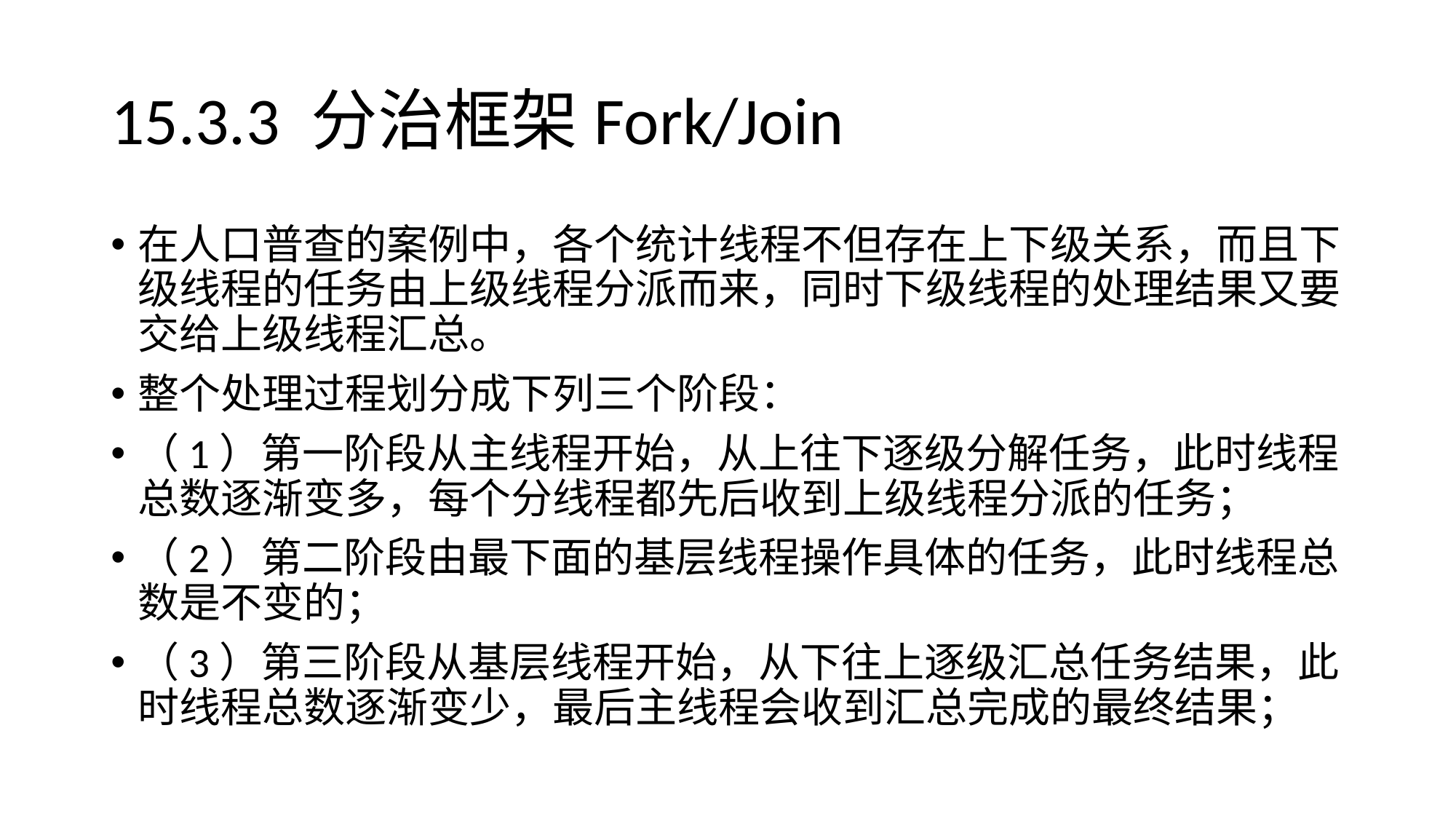

# 15.3.3 分治框架Fork/Join
在人口普查的案例中，各个统计线程不但存在上下级关系，而且下级线程的任务由上级线程分派而来，同时下级线程的处理结果又要交给上级线程汇总。
整个处理过程划分成下列三个阶段：
（1）第一阶段从主线程开始，从上往下逐级分解任务，此时线程总数逐渐变多，每个分线程都先后收到上级线程分派的任务；
（2）第二阶段由最下面的基层线程操作具体的任务，此时线程总数是不变的；
（3）第三阶段从基层线程开始，从下往上逐级汇总任务结果，此时线程总数逐渐变少，最后主线程会收到汇总完成的最终结果；